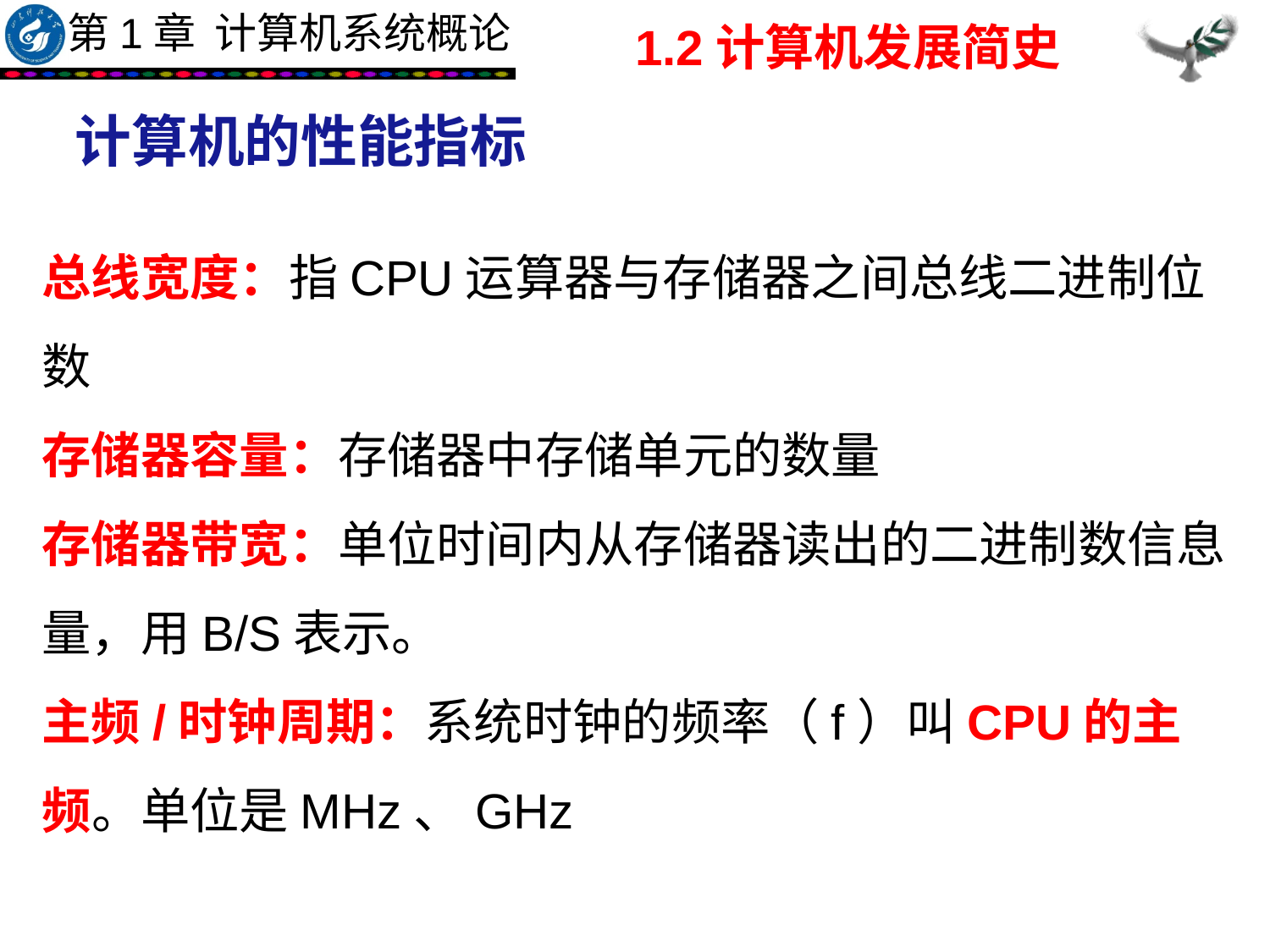

1.2计算机发展简史
计算机的性能指标
总线宽度：指CPU运算器与存储器之间总线二进制位数
存储器容量：存储器中存储单元的数量
存储器带宽：单位时间内从存储器读出的二进制数信息量，用B/S表示。
主频/时钟周期：系统时钟的频率（f）叫CPU的主频。单位是MHz、GHz